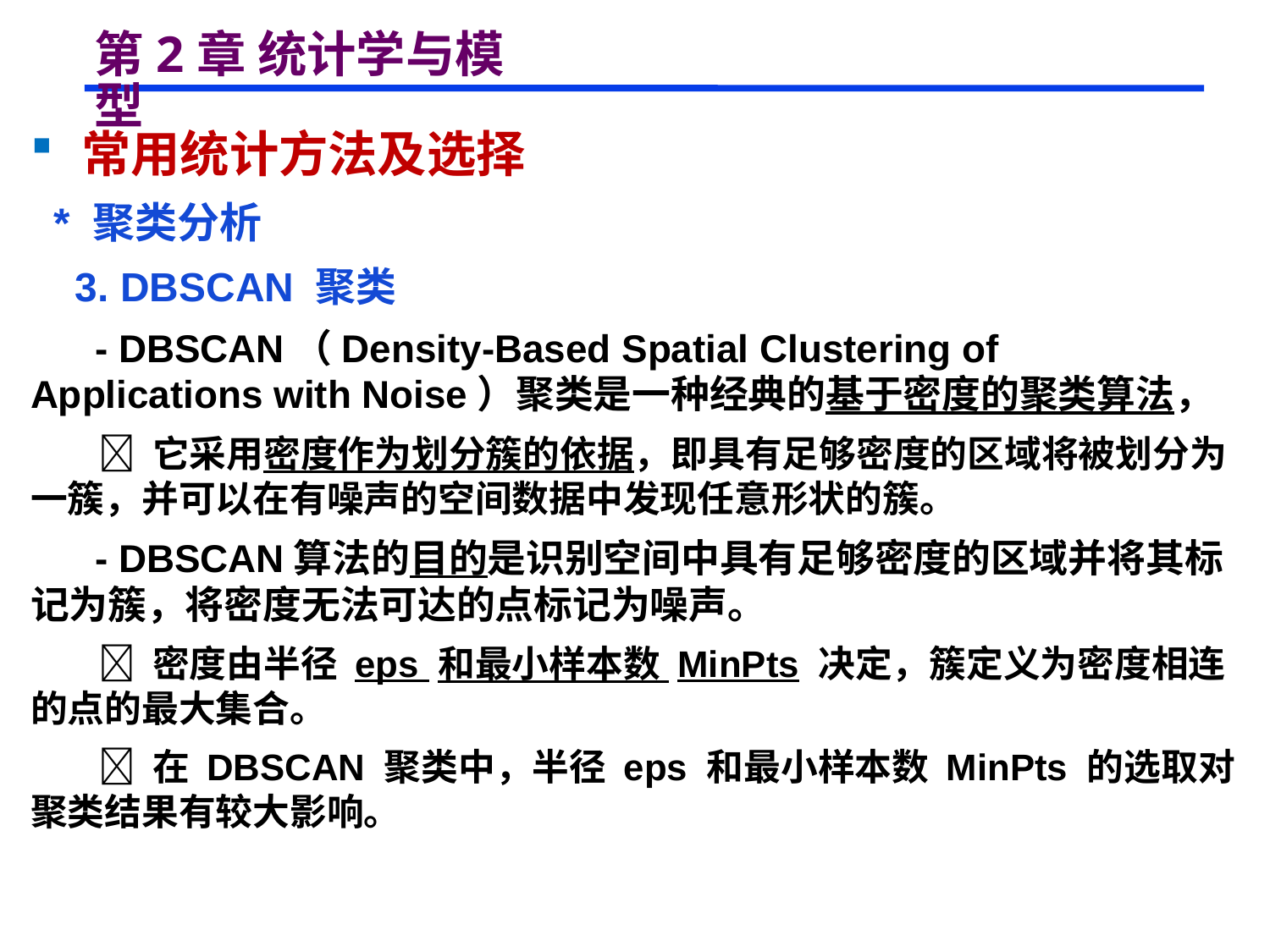

# 第2章 统计学与模型
 常用统计方法及选择
  * 聚类分析
    3. DBSCAN 聚类
      - DBSCAN（Density-Based Spatial Clustering of Applications with Noise）聚类是一种经典的基于密度的聚类算法，
        • 它采用密度作为划分簇的依据，即具有足够密度的区域将被划分为一簇，并可以在有噪声的空间数据中发现任意形状的簇。
      - DBSCAN算法的目的是识别空间中具有足够密度的区域并将其标记为簇，将密度无法可达的点标记为噪声。
        • 密度由半径 eps 和最小样本数 MinPts 决定，簇定义为密度相连的点的最大集合。
        • 在 DBSCAN 聚类中，半径 eps 和最小样本数 MinPts 的选取对聚类结果有较大影响。